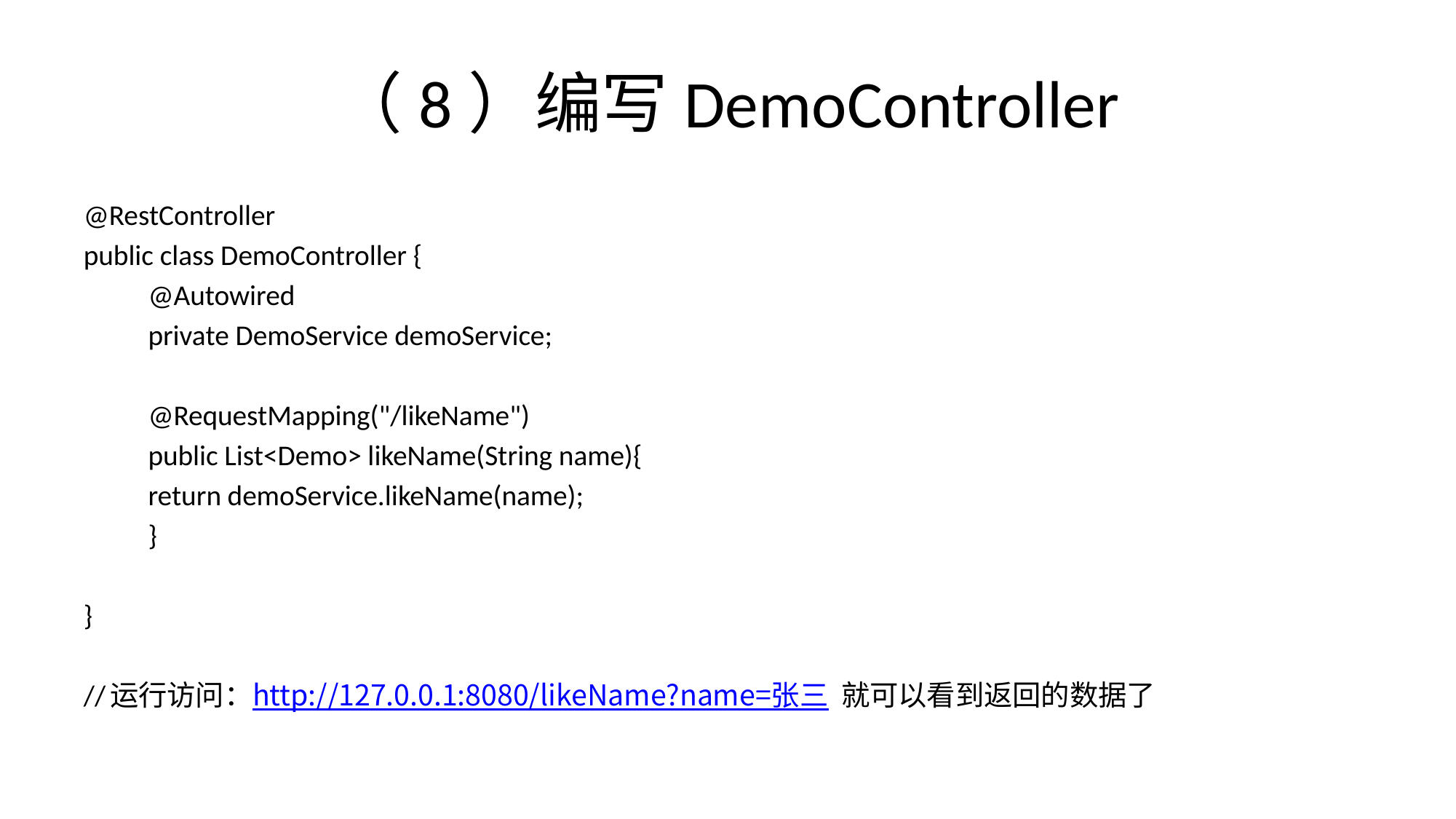

# （8）编写DemoController
@RestController
public class DemoController {
	@Autowired
	private DemoService demoService;

	@RequestMapping("/likeName")
	public List<Demo> likeName(String name){
		return demoService.likeName(name);
	}

}

//运行访问：http://127.0.0.1:8080/likeName?name=张三  就可以看到返回的数据了